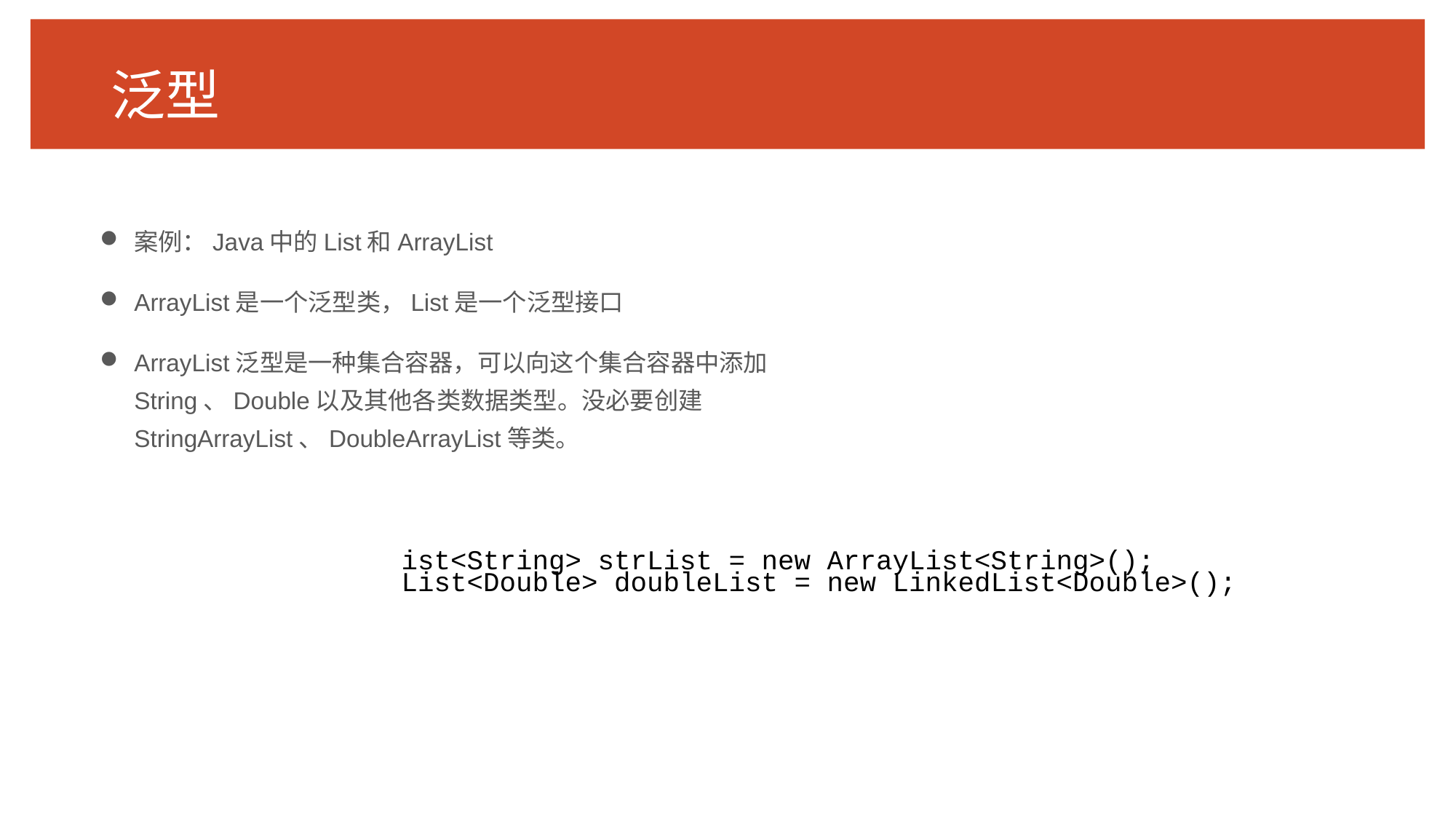

# 泛型
案例：Java中的List和ArrayList
ArrayList是一个泛型类，List是一个泛型接口
ArrayList泛型是一种集合容器，可以向这个集合容器中添加String、Double以及其他各类数据类型。没必要创建StringArrayList、DoubleArrayList等类。
ist<String> strList = new ArrayList<String>();
List<Double> doubleList = new LinkedList<Double>();